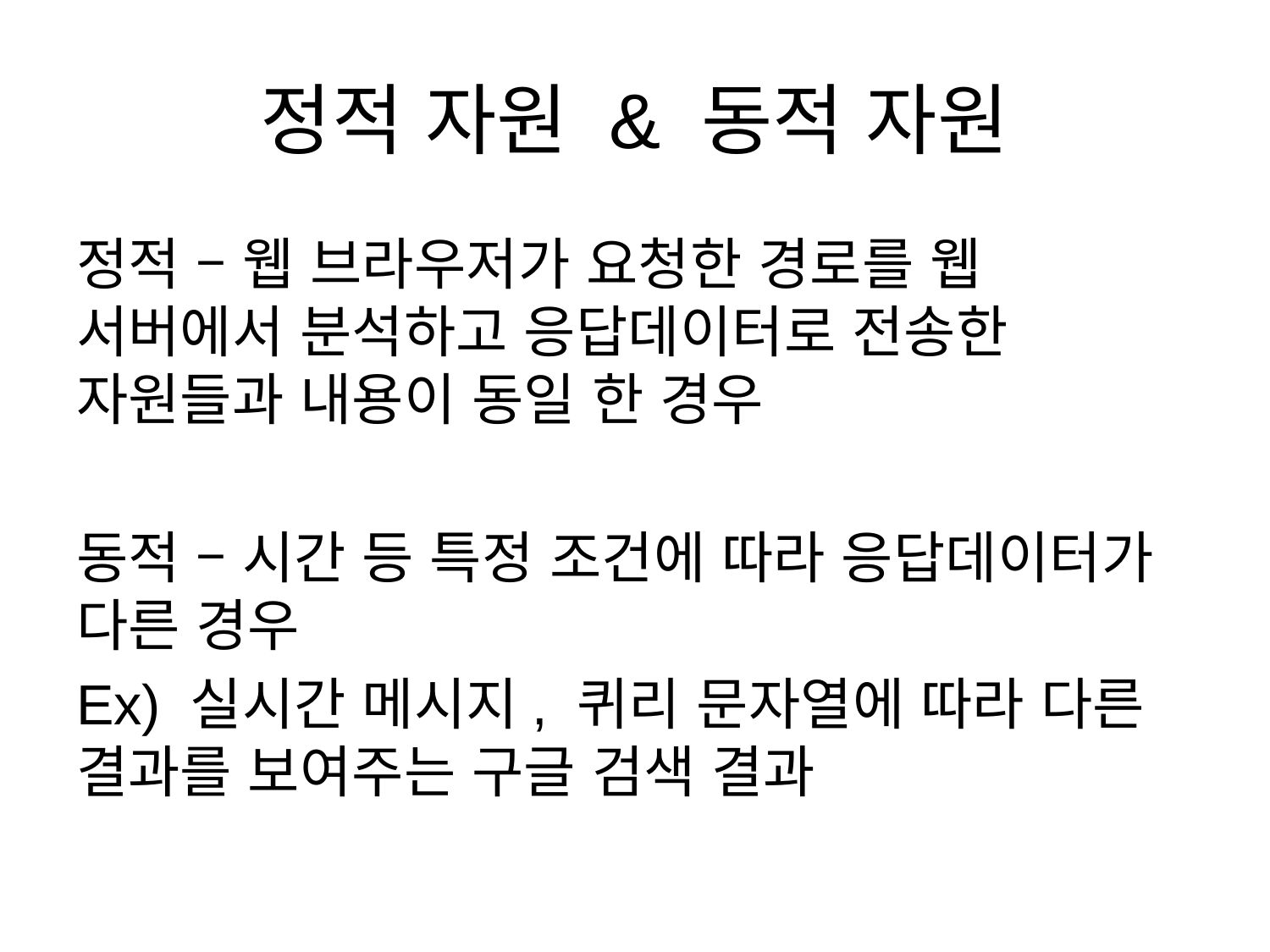

# 정적 자원 & 동적 자원
정적 – 웹 브라우저가 요청한 경로를 웹 서버에서 분석하고 응답데이터로 전송한 자원들과 내용이 동일 한 경우

동적 – 시간 등 특정 조건에 따라 응답데이터가 다른 경우
Ex) 실시간 메시지, 퀴리 문자열에 따라 다른 결과를 보여주는 구글 검색 결과